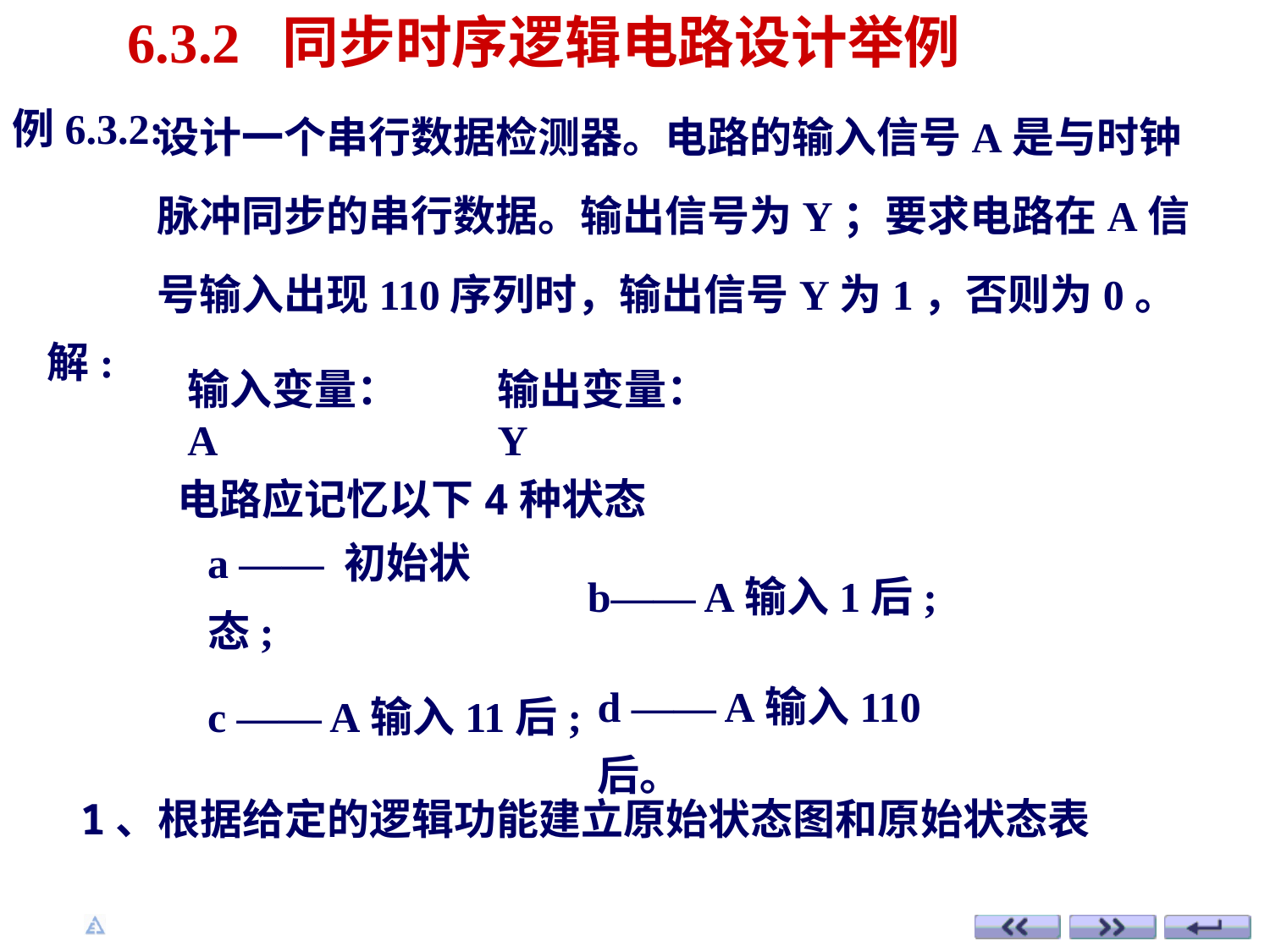

6.3.2  同步时序逻辑电路设计举例
设计一个串行数据检测器。电路的输入信号A是与时钟脉冲同步的串行数据。输出信号为Y；要求电路在A信号输入出现110序列时，输出信号Y为1，否则为0。
例6.3.2:
解:
输入变量：A
输出变量：Y
电路应记忆以下4种状态
a —— 初始状态;
b—— A输入1后;
d —— A输入110后。
c —— A输入11后;
1、根据给定的逻辑功能建立原始状态图和原始状态表